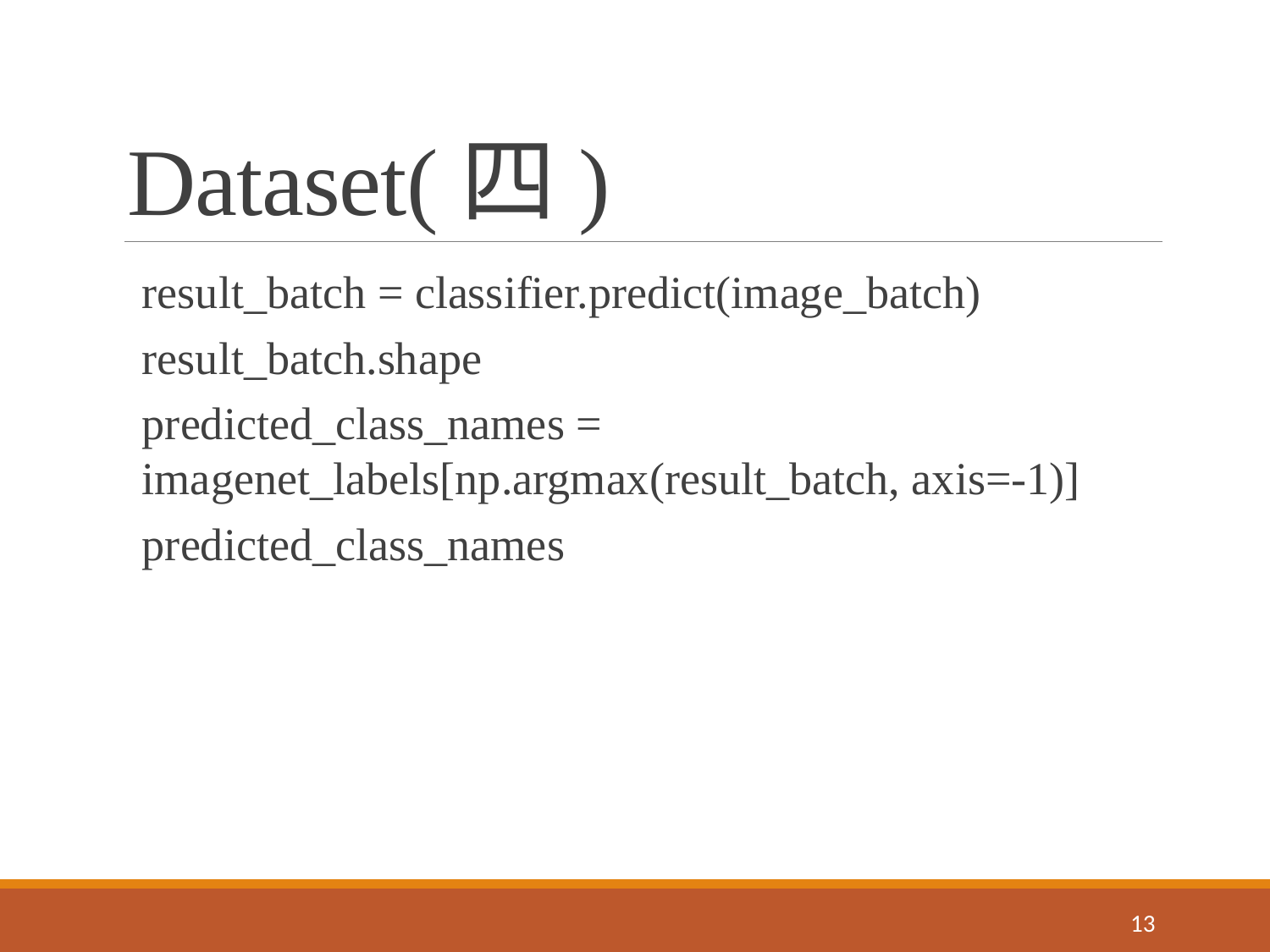

# Dataset(四)
result_batch = classifier.predict(image_batch)
result_batch.shape
predicted_class_names = imagenet_labels[np.argmax(result_batch, axis=-1)]
predicted_class_names
13